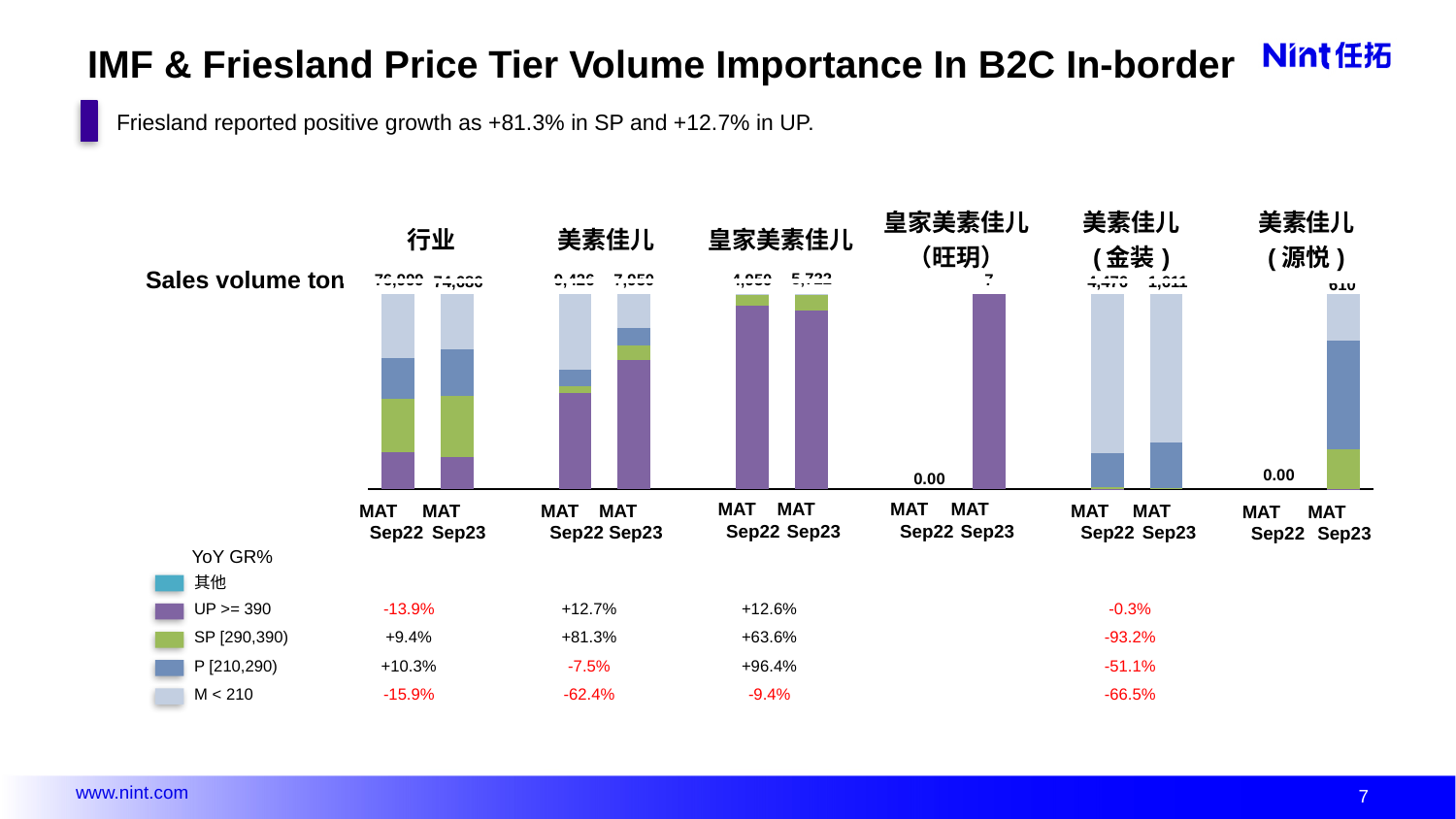

# IMF & Friesland Price Tier Volume Importance In B2C In-border
Friesland reported positive growth as +81.3% in SP and +12.7% in UP.
| 行业 | 美素佳儿 | 皇家美素佳儿 | 皇家美素佳儿 （旺玥） | 美素佳儿 (金装) | 美素佳儿 (源悦) |
| --- | --- | --- | --- | --- | --- |
Sales volume ton
5,722
9,426
7,950
4,950
76,999
7
74,686
1,611
4,476
610

### Chart

| Category | 系列1 | 系列2 | 系列3 | 系列4 | 系列5 |
|---|---|---|---|---|---|
| 1 | 0.0 | 18.64 | 27.82 | 20.97 | 32.57 |
| 2 | 0.0 | 16.55 | 31.37 | 23.86 | 28.22 |
| 3 | None | None | None | None | None |
| 4 | 0.0 | 49.42 | 3.53 | 8.27 | 38.78 |
| 5 | 0.0 | 66.06 | 7.59 | 9.08 | 17.28 |
| 6 | None | None | None | None | None |
| 7 | 0.0 | 94.04 | 5.88 | 0.02 | 0.07 |
| 8 | 0.0 | 91.6 | 8.31 | 0.03 | 0.05 |
| 9 | None | None | None | None | None |
| 10 | None | None | None | None | None |
| 11 | 0.0 | 100.0 | 0.0 | 0.0 | 0.0 |
| 12 | None | None | None | None | None |
| 13 | 0.0 | 0.08 | 0.93 | 17.4 | 81.59 |
| 14 | 0.0 | 0.22 | 0.18 | 23.62 | 75.99 |
| 15 | None | None | None | None | None |
| 16 | None | None | None | None | None |
| 17 | 0.0 | 0.07 | 20.4 | 55.58 | 23.95 |
0.00
0.00
MAT
Sep22
MAT
Sep23
MAT
Sep22
MAT
Sep23
MAT
Sep22
MAT
Sep23
MAT
Sep22
MAT
Sep23
MAT
Sep22
MAT
Sep23
MAT
Sep22
MAT
Sep23
YoY GR%
| 其他 |  |  |  |  |  |  |
| --- | --- | --- | --- | --- | --- | --- |
| UP >= 390 | -13.9% | +12.7% | +12.6% |  | -0.3% |  |
| SP [290,390) | +9.4% | +81.3% | +63.6% |  | -93.2% |  |
| P [210,290) | +10.3% | -7.5% | +96.4% |  | -51.1% |  |
| M < 210 | -15.9% | -62.4% | -9.4% |  | -66.5% |  |